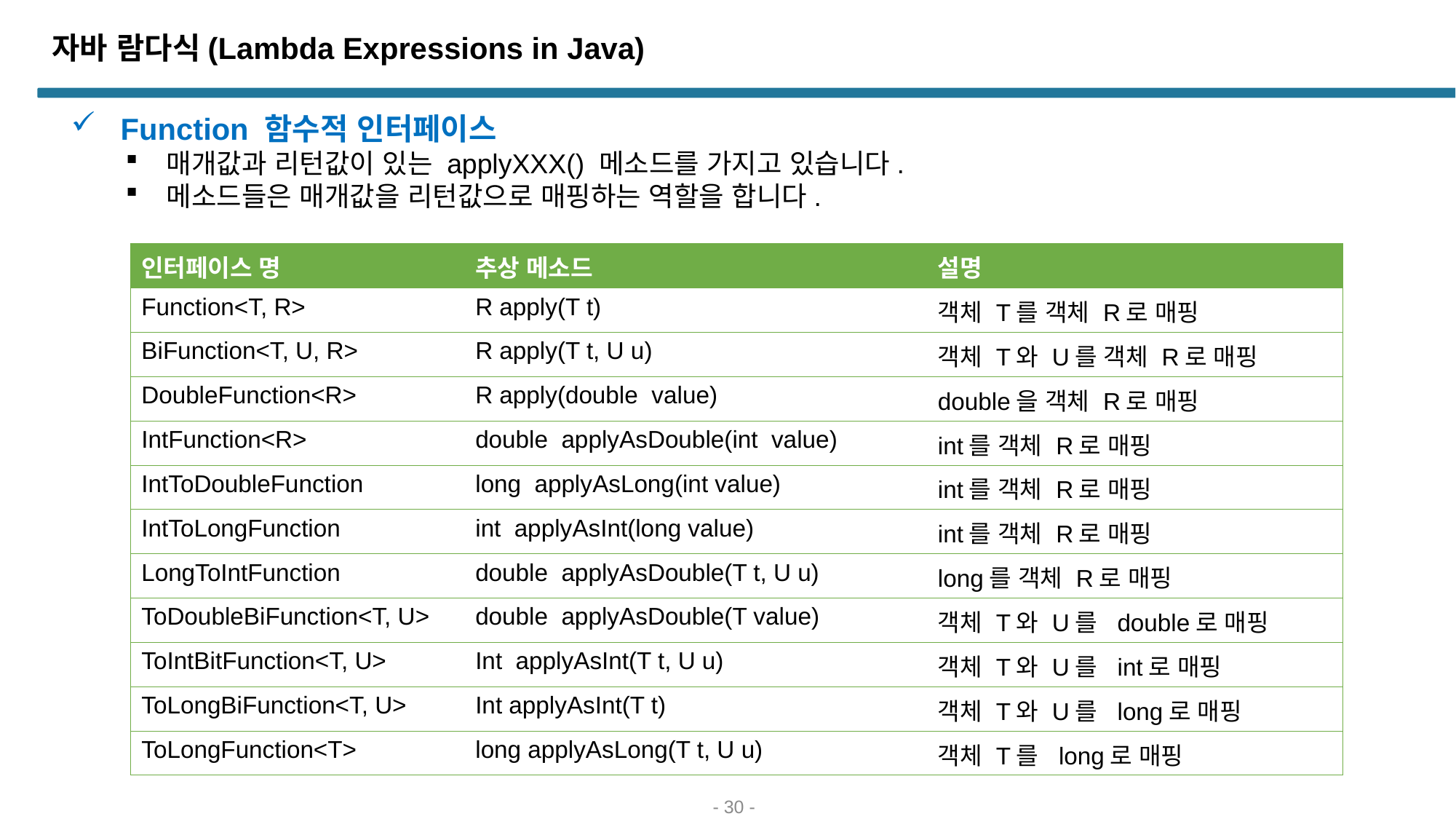

# 자바 람다식(Lambda Expressions in Java)
 Function 함수적 인터페이스
매개값과 리턴값이 있는 applyXXX() 메소드를 가지고 있습니다.
메소드들은 매개값을 리턴값으로 매핑하는 역할을 합니다.
| 인터페이스 명 | 추상 메소드 | 설명 |
| --- | --- | --- |
| Function<T, R> | R apply(T t) | 객체 T를 객체 R로 매핑 |
| BiFunction<T, U, R> | R apply(T t, U u) | 객체 T와 U를 객체 R로 매핑 |
| DoubleFunction<R> | R apply(double value) | double을 객체 R로 매핑 |
| IntFunction<R> | double applyAsDouble(int value) | int를 객체 R로 매핑 |
| IntToDoubleFunction | long applyAsLong(int value) | int를 객체 R로 매핑 |
| IntToLongFunction | int applyAsInt(long value) | int를 객체 R로 매핑 |
| LongToIntFunction | double applyAsDouble(T t, U u) | long를 객체 R로 매핑 |
| ToDoubleBiFunction<T, U> | double applyAsDouble(T value) | 객체 T와 U를 double로 매핑 |
| ToIntBitFunction<T, U> | Int applyAsInt(T t, U u) | 객체 T와 U를 int로 매핑 |
| ToLongBiFunction<T, U> | Int applyAsInt(T t) | 객체 T와 U를 long로 매핑 |
| ToLongFunction<T> | long applyAsLong(T t, U u) | 객체 T를 long로 매핑 |
- 30 -